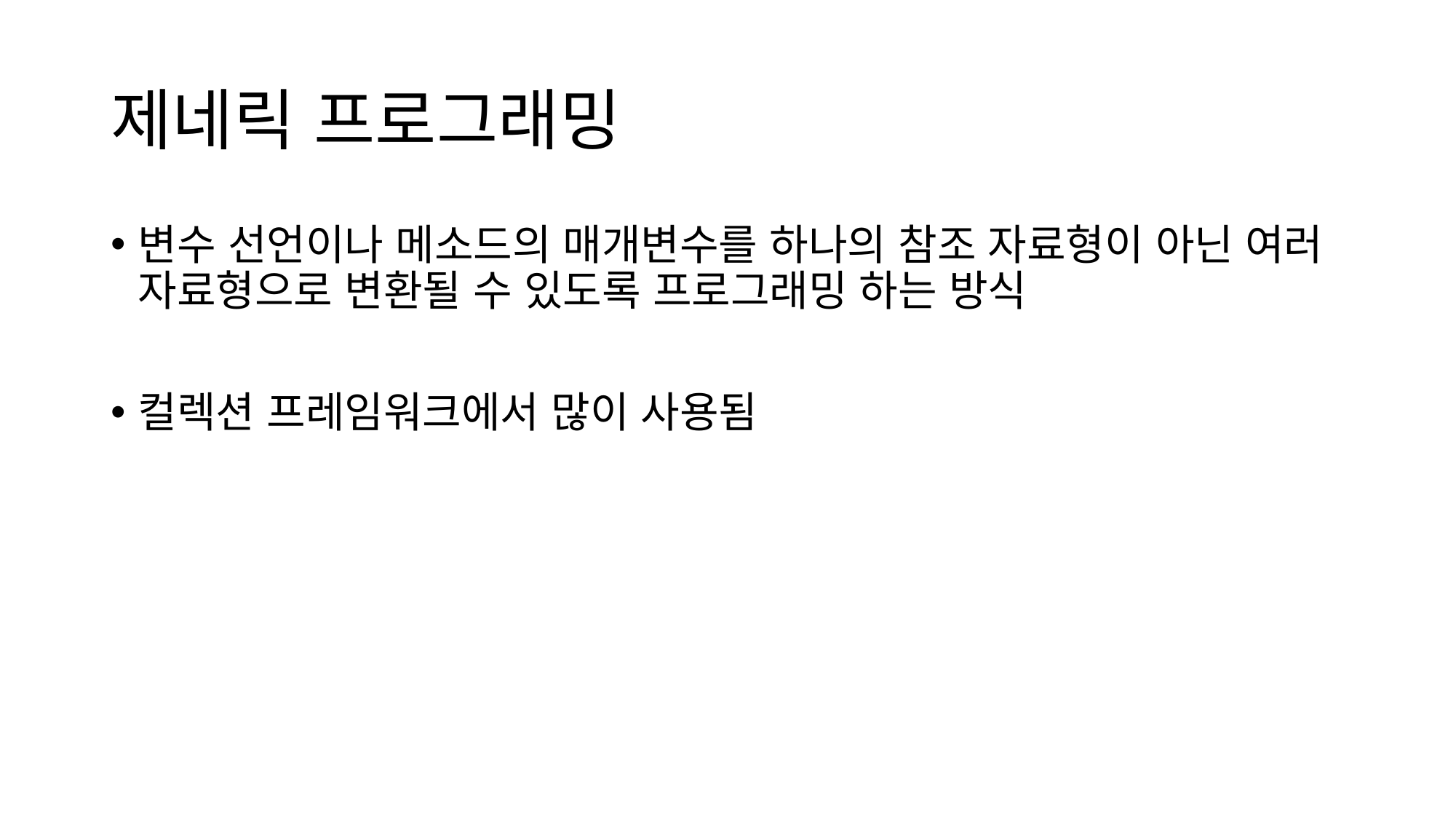

# 제네릭 프로그래밍
변수 선언이나 메소드의 매개변수를 하나의 참조 자료형이 아닌 여러 자료형으로 변환될 수 있도록 프로그래밍 하는 방식

컬렉션 프레임워크에서 많이 사용됨